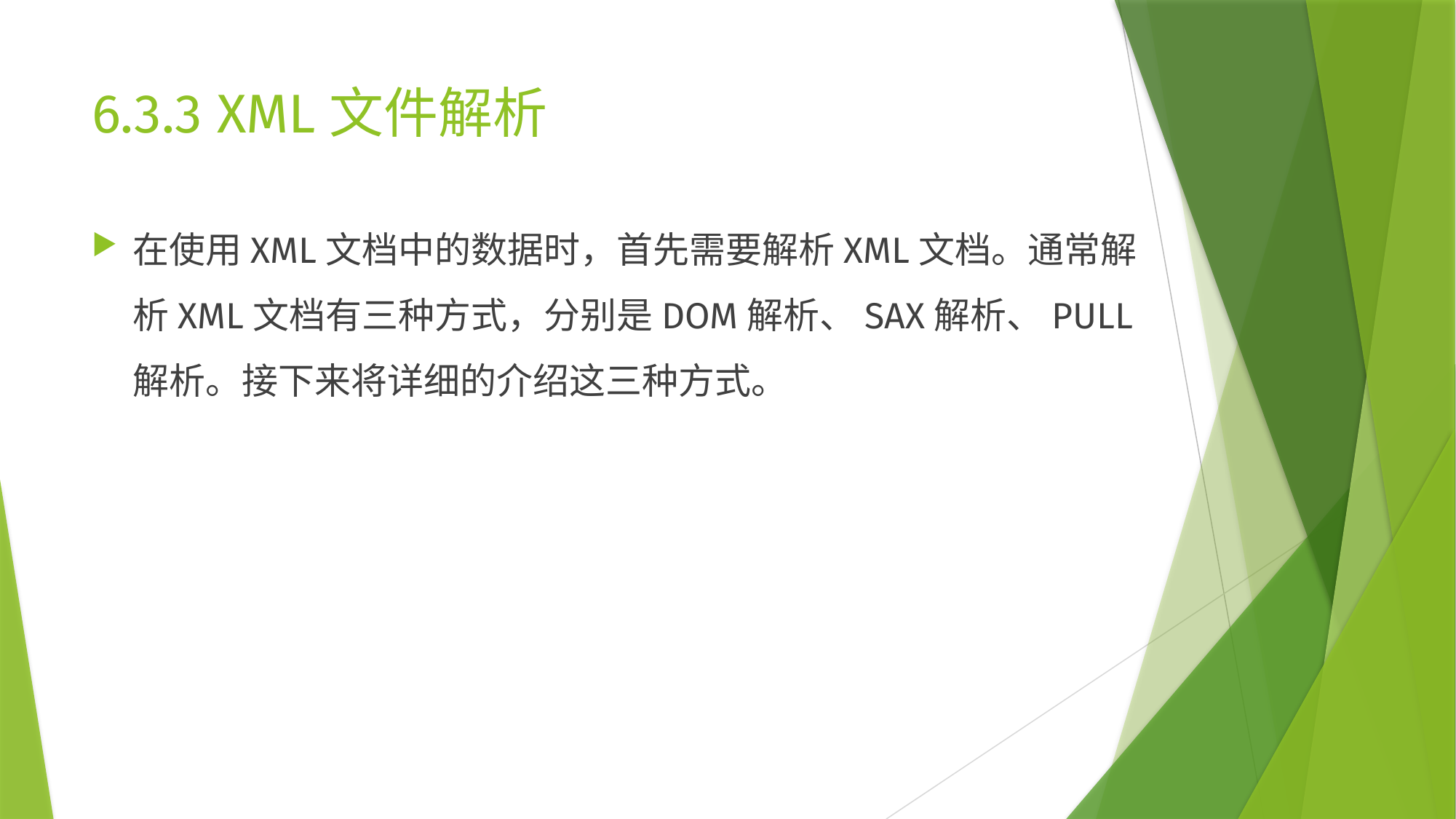

# 6.3.3 XML文件解析
在使用XML文档中的数据时，首先需要解析XML文档。通常解析XML文档有三种方式，分别是DOM解析、SAX解析、PULL解析。接下来将详细的介绍这三种方式。